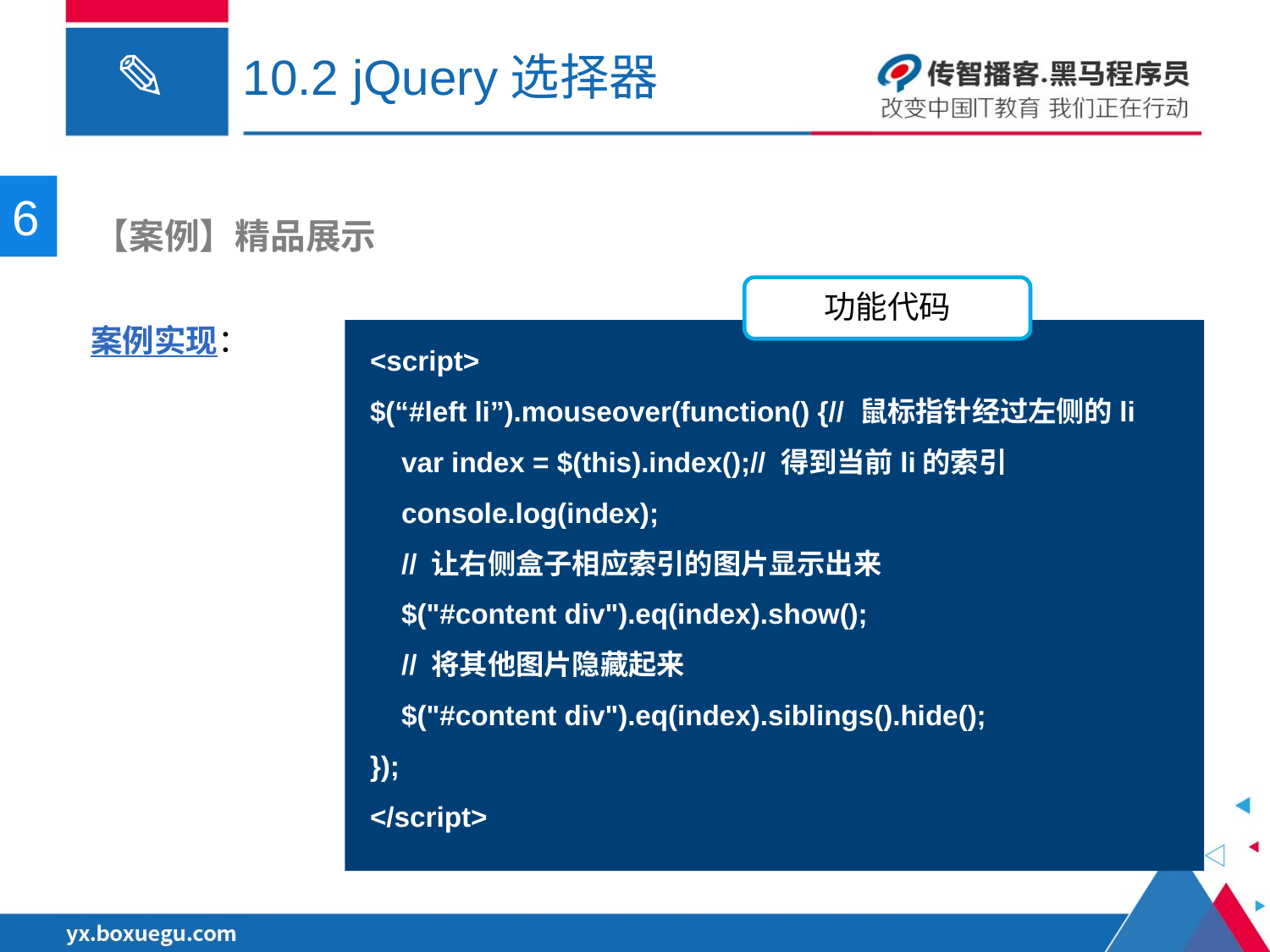

# 10.2 jQuery选择器

6
  【案例】精品展示
案例实现：
功能代码

<script>
$(“#left li”).mouseover(function() {// 鼠标指针经过左侧的li
    var index = $(this).index();// 得到当前li的索引
    console.log(index);
    // 让右侧盒子相应索引的图片显示出来
    $("#content div").eq(index).show();
    // 将其他图片隐藏起来
    $("#content div").eq(index).siblings().hide();
});
</script>